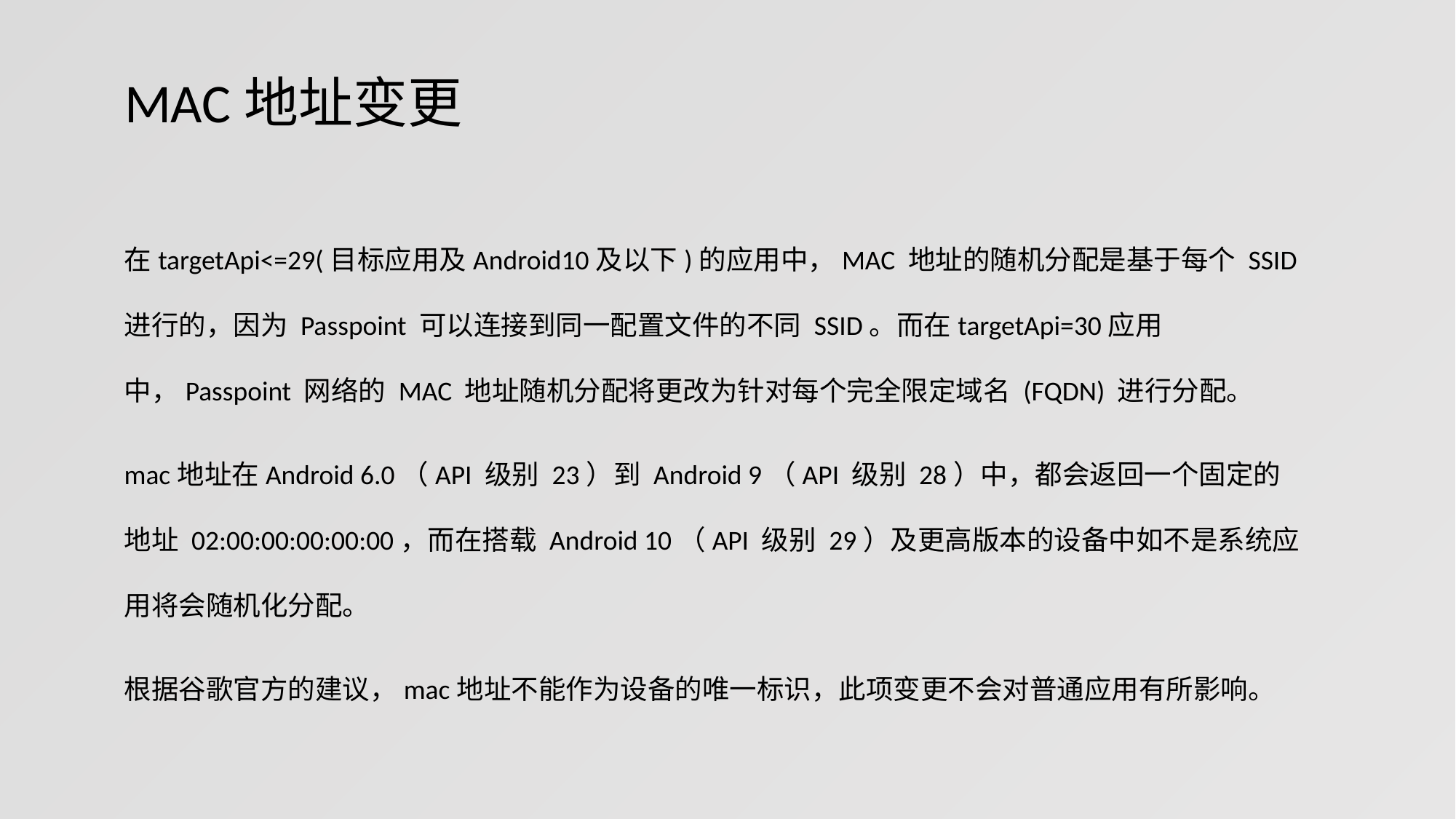

# MAC地址变更
在targetApi<=29(目标应用及Android10及以下)的应用中，MAC 地址的随机分配是基于每个 SSID 进行的，因为 Passpoint 可以连接到同一配置文件的不同 SSID。而在targetApi=30应用中，Passpoint 网络的 MAC 地址随机分配将更改为针对每个完全限定域名 (FQDN) 进行分配。
mac地址在Android 6.0（API 级别 23）到 Android 9（API 级别 28）中，都会返回一个固定的地址 02:00:00:00:00:00，而在搭载 Android 10（API 级别 29）及更高版本的设备中如不是系统应用将会随机化分配。
根据谷歌官方的建议，mac地址不能作为设备的唯一标识，此项变更不会对普通应用有所影响。